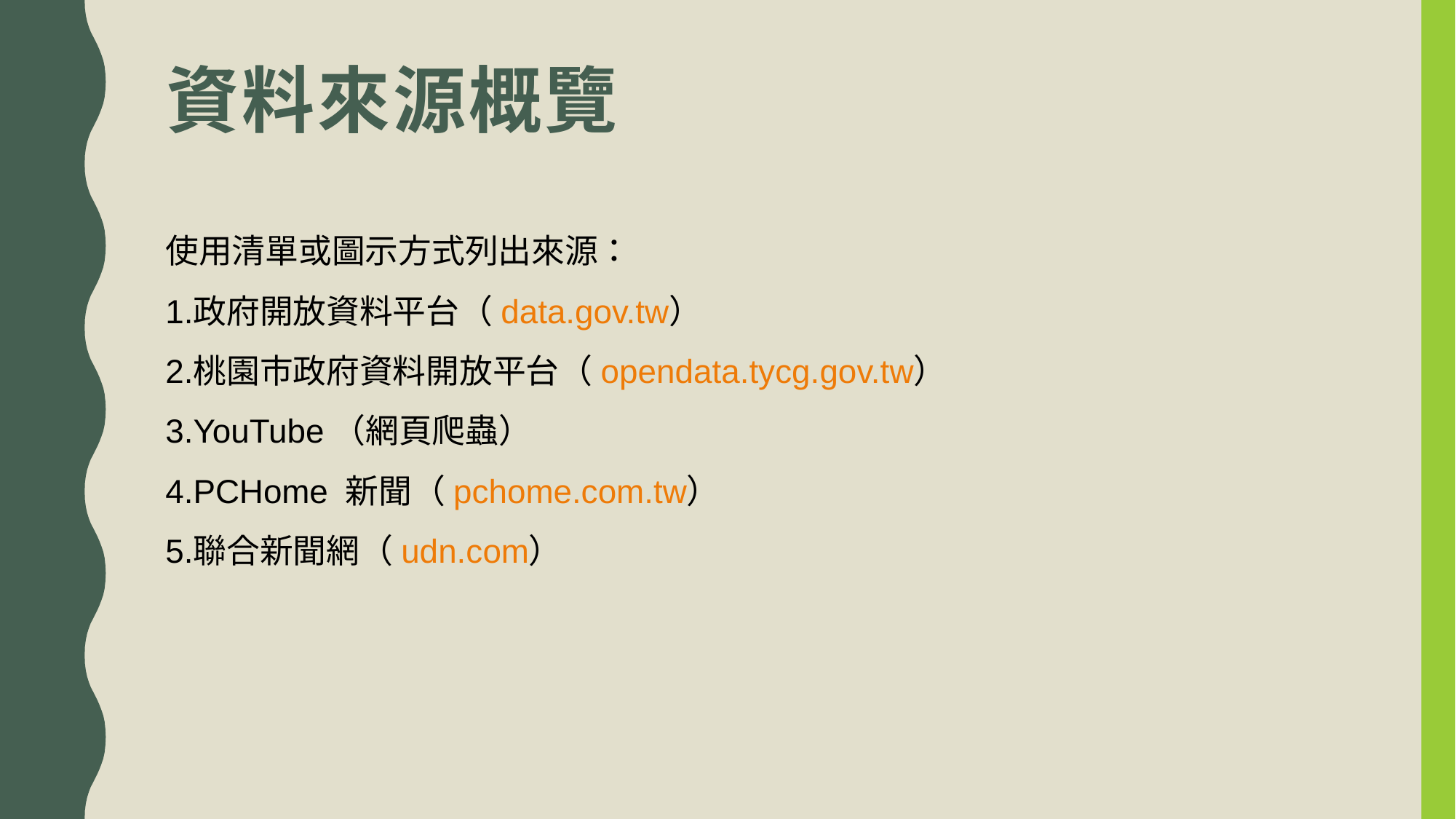

# 資料來源概覽
使用清單或圖示方式列出來源：
政府開放資料平台（data.gov.tw）
桃園市政府資料開放平台（opendata.tycg.gov.tw）
YouTube（網頁爬蟲）
PCHome 新聞（pchome.com.tw）
聯合新聞網（udn.com）